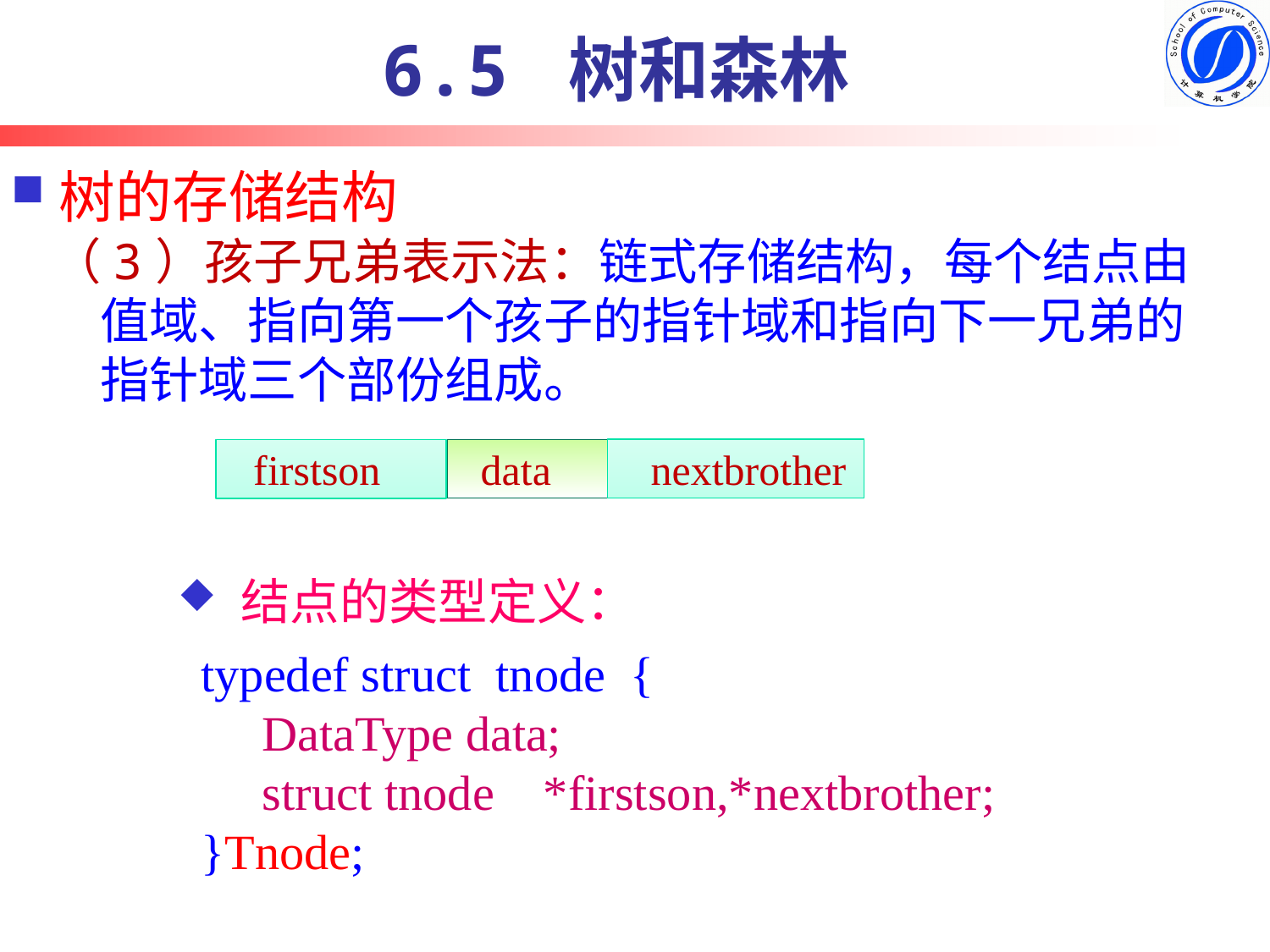

6.5 树和森林
# 树的存储结构
（3）孩子兄弟表示法：链式存储结构，每个结点由值域、指向第一个孩子的指针域和指向下一兄弟的指针域三个部份组成。
firstson
data
nextbrother

结点的类型定义：
typedef struct  tnode  {
     DataType data;
     struct tnode    *firstson,*nextbrother;
}Tnode;